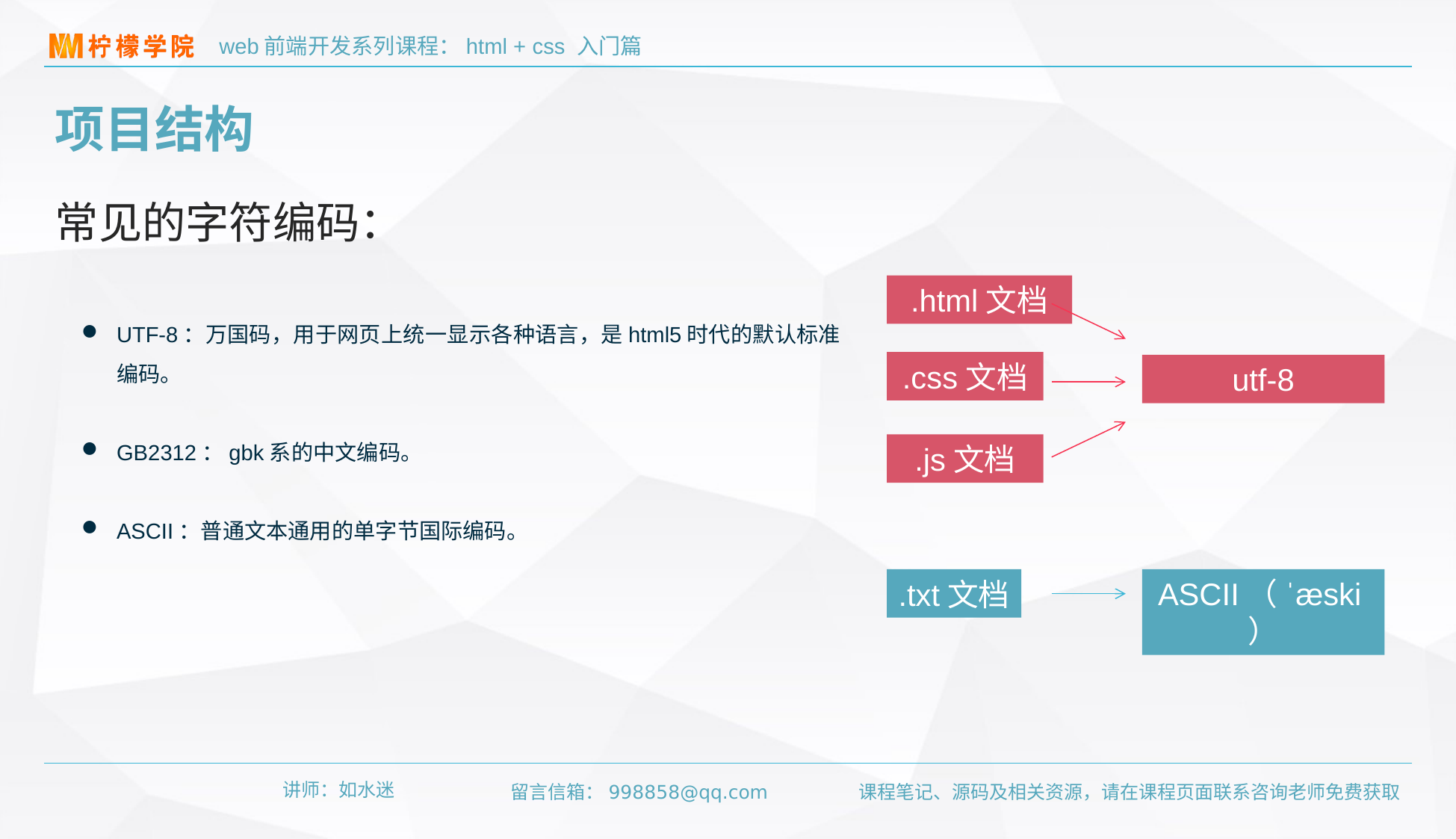

项目结构
常见的字符编码：
.html文档
.css文档
utf-8
.js文档
UTF-8：万国码，用于网页上统一显示各种语言，是html5时代的默认标准编码。

GB2312：gbk系的中文编码。

ASCII：普通文本通用的单字节国际编码。

.txt文档
ASCII（ˈæski）